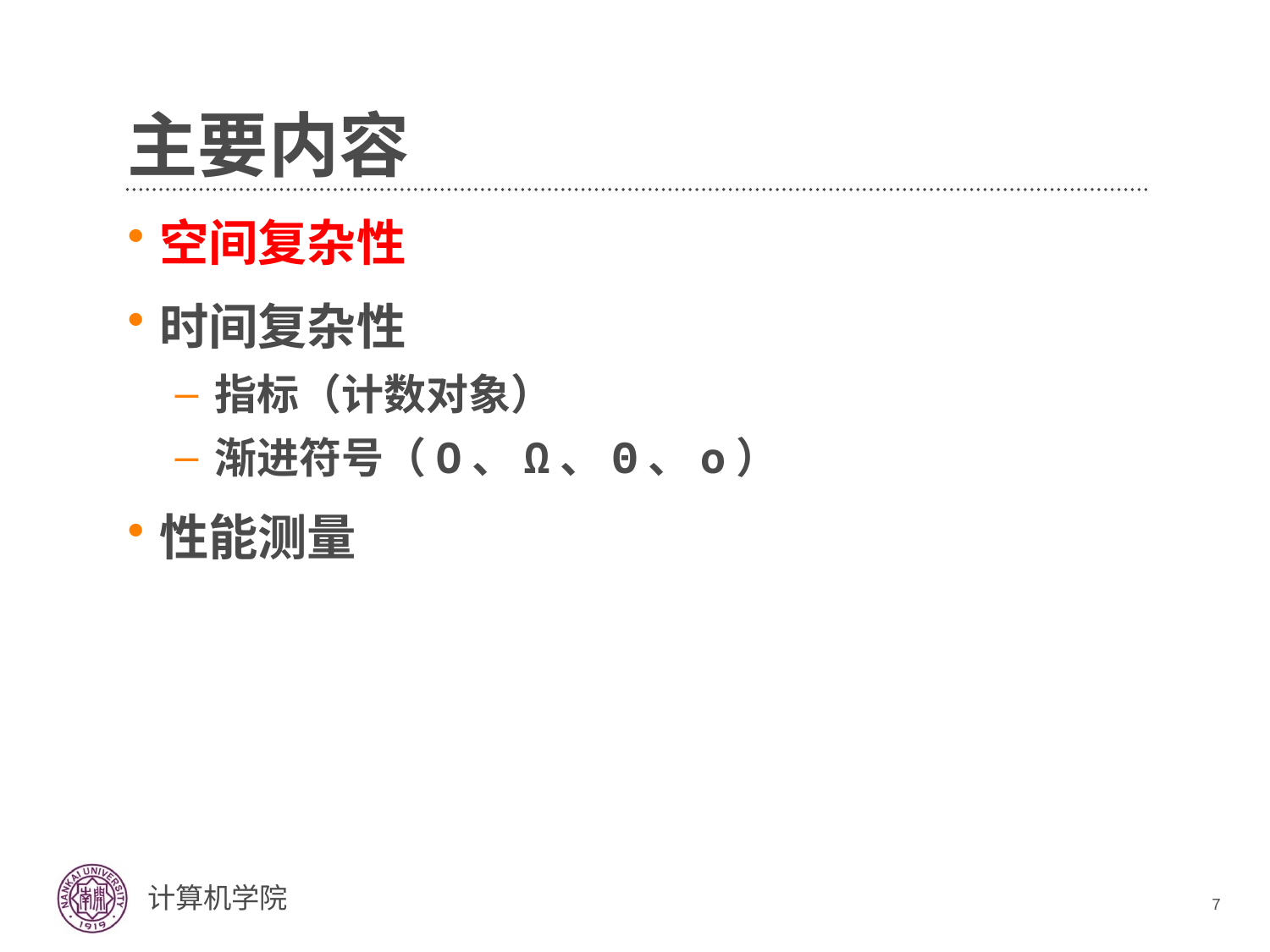

# 主要内容
空间复杂性
时间复杂性
指标（计数对象）
渐进符号（Ο、Ω、Θ、ο）
性能测量
7